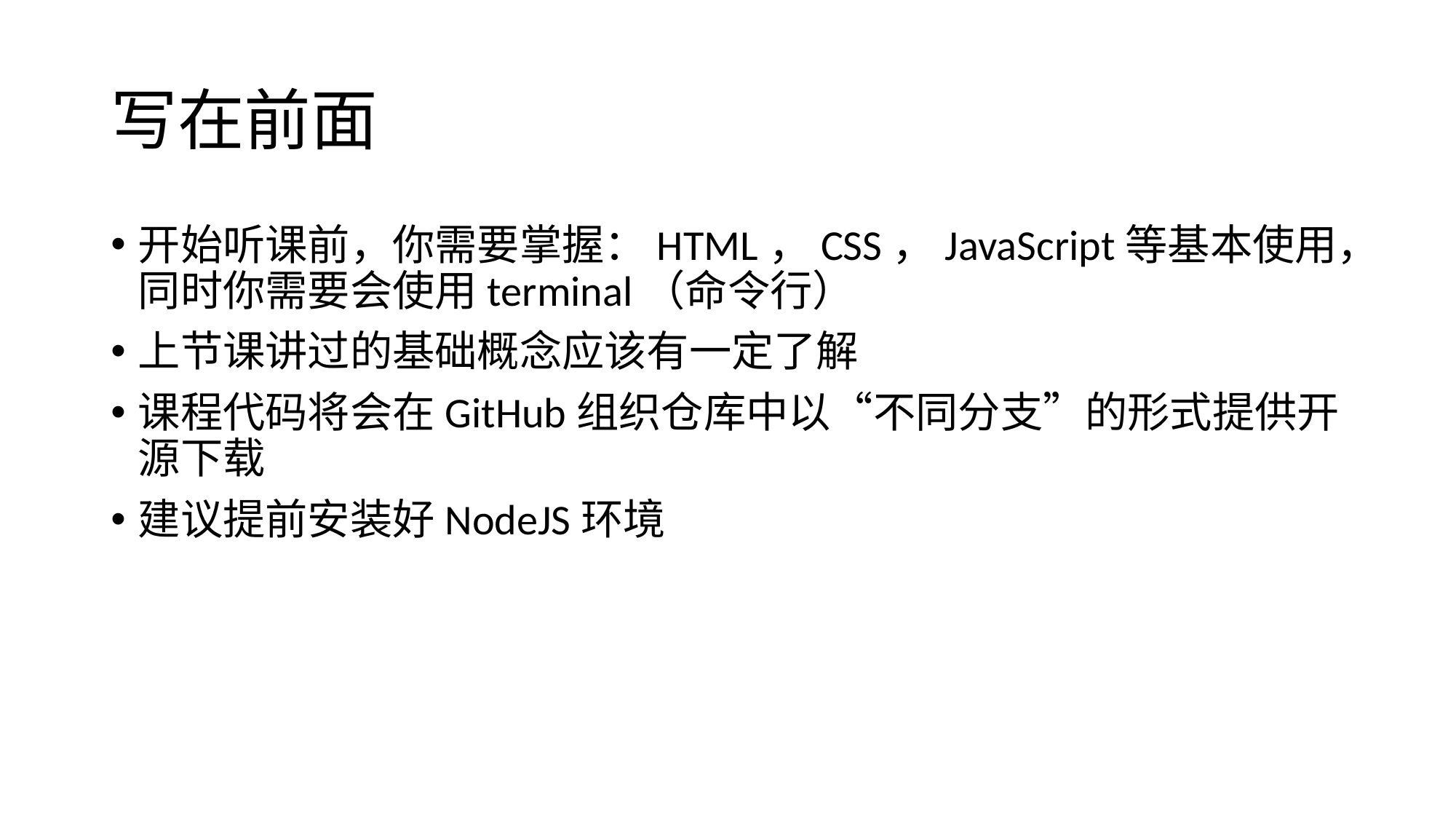

# 写在前面
开始听课前，你需要掌握：HTML，CSS，JavaScript等基本使用，同时你需要会使用terminal（命令行）
上节课讲过的基础概念应该有一定了解
课程代码将会在GitHub组织仓库中以“不同分支”的形式提供开源下载
建议提前安装好NodeJS环境